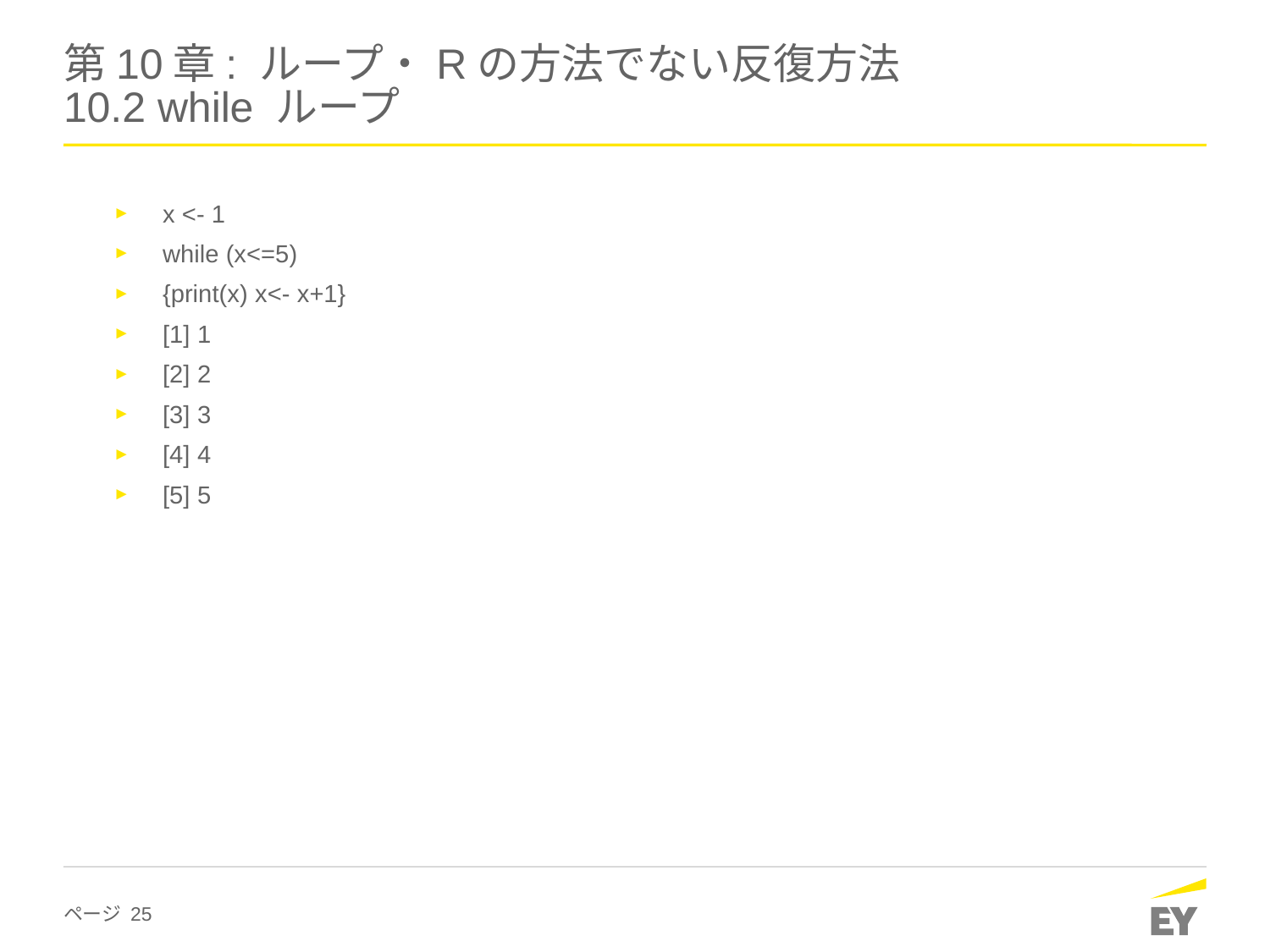

# 第10章: ループ・Rの方法でない反復方法 10.2 while ループ
x <- 1
while (x<=5)
{print(x) x<- x+1}
[1] 1
[2] 2
[3] 3
[4] 4
[5] 5